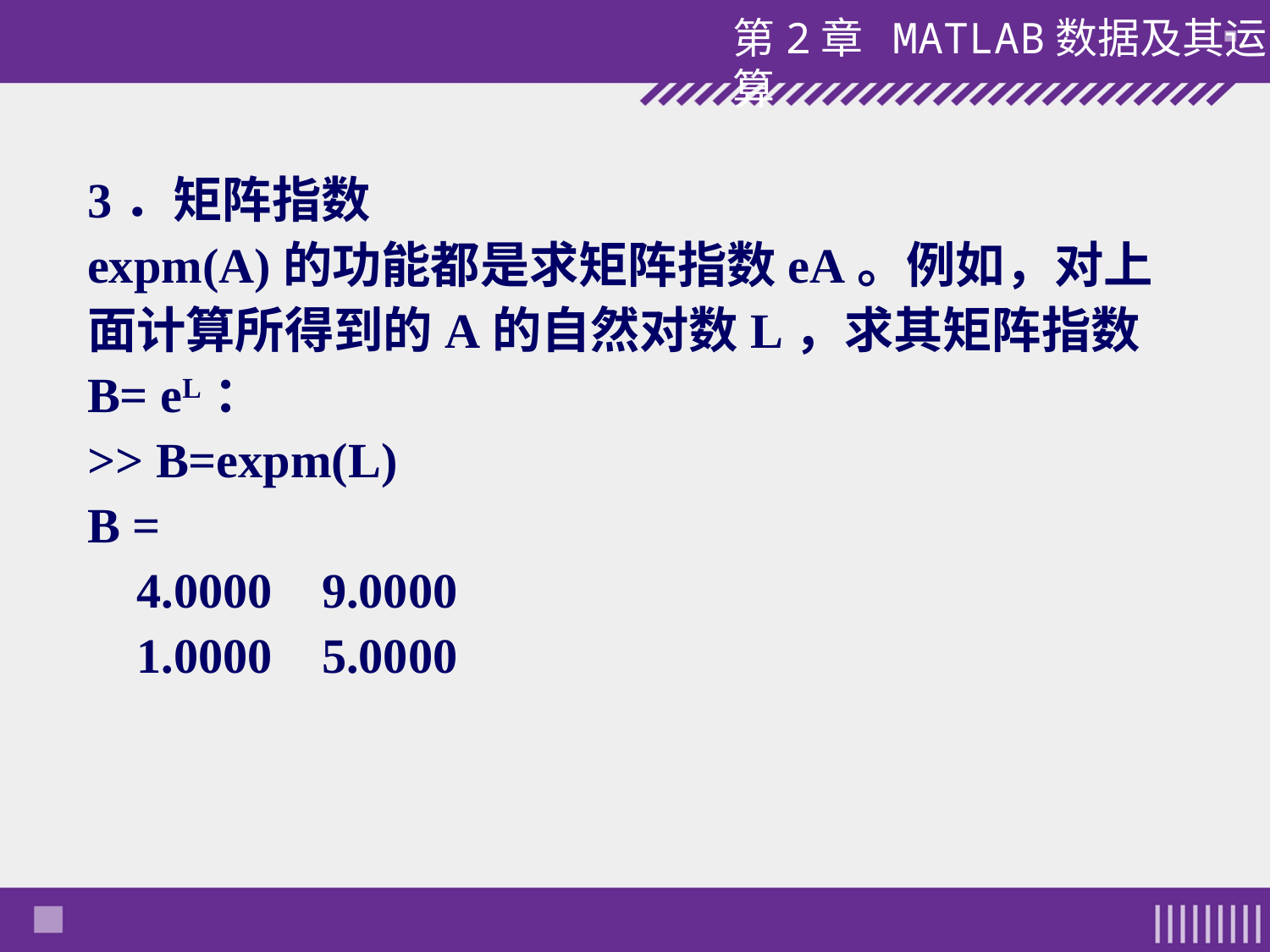

3．矩阵指数
expm(A)的功能都是求矩阵指数eA。例如，对上面计算所得到的A的自然对数L，求其矩阵指数B= eL：
>> B=expm(L)
B =
    4.0000    9.0000
    1.0000    5.0000